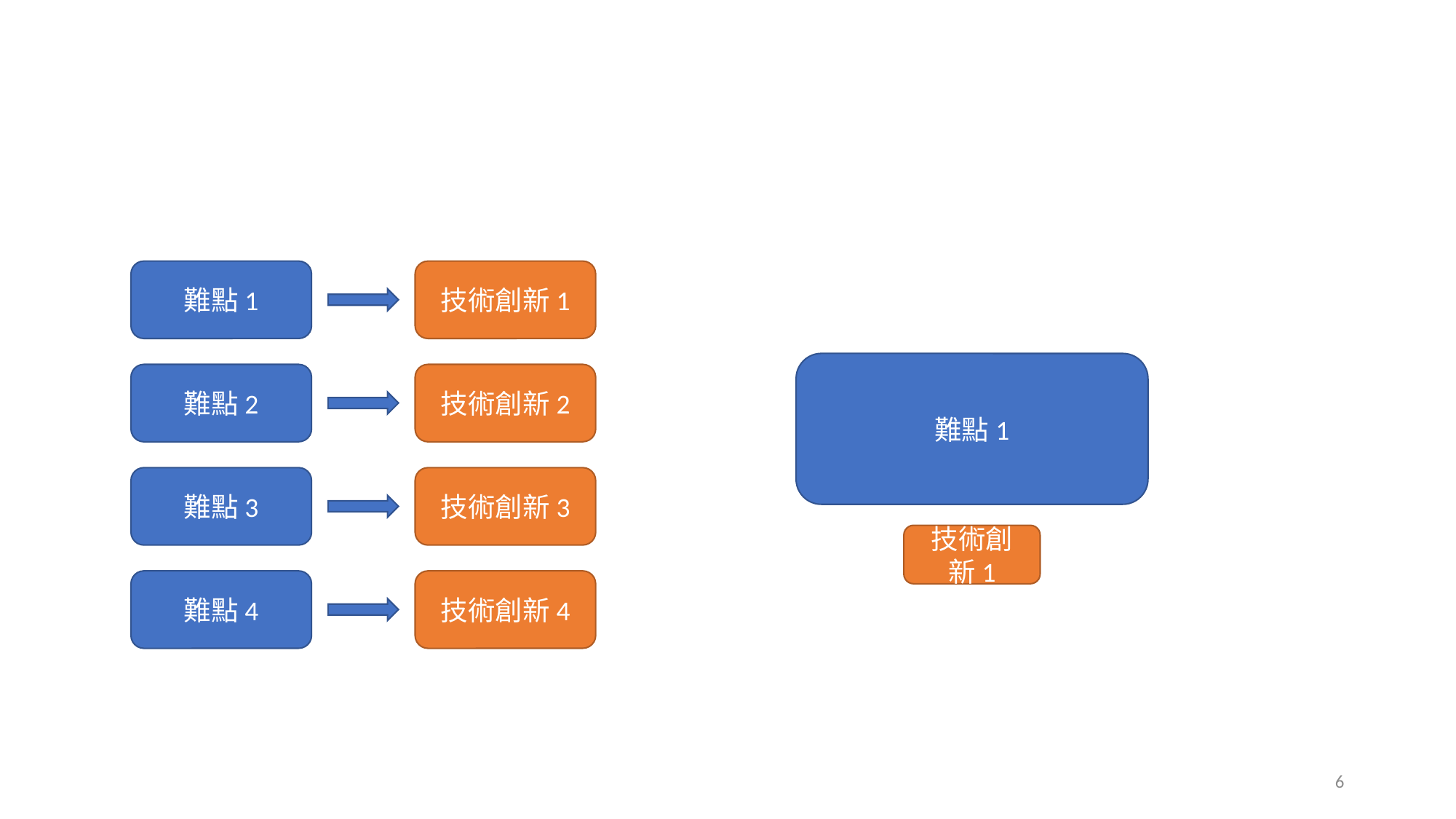

#
技術創新1
難點1

難點1
技術創新2
難點2

技術創新3
難點3

技術創新1
技術創新4
難點4

6